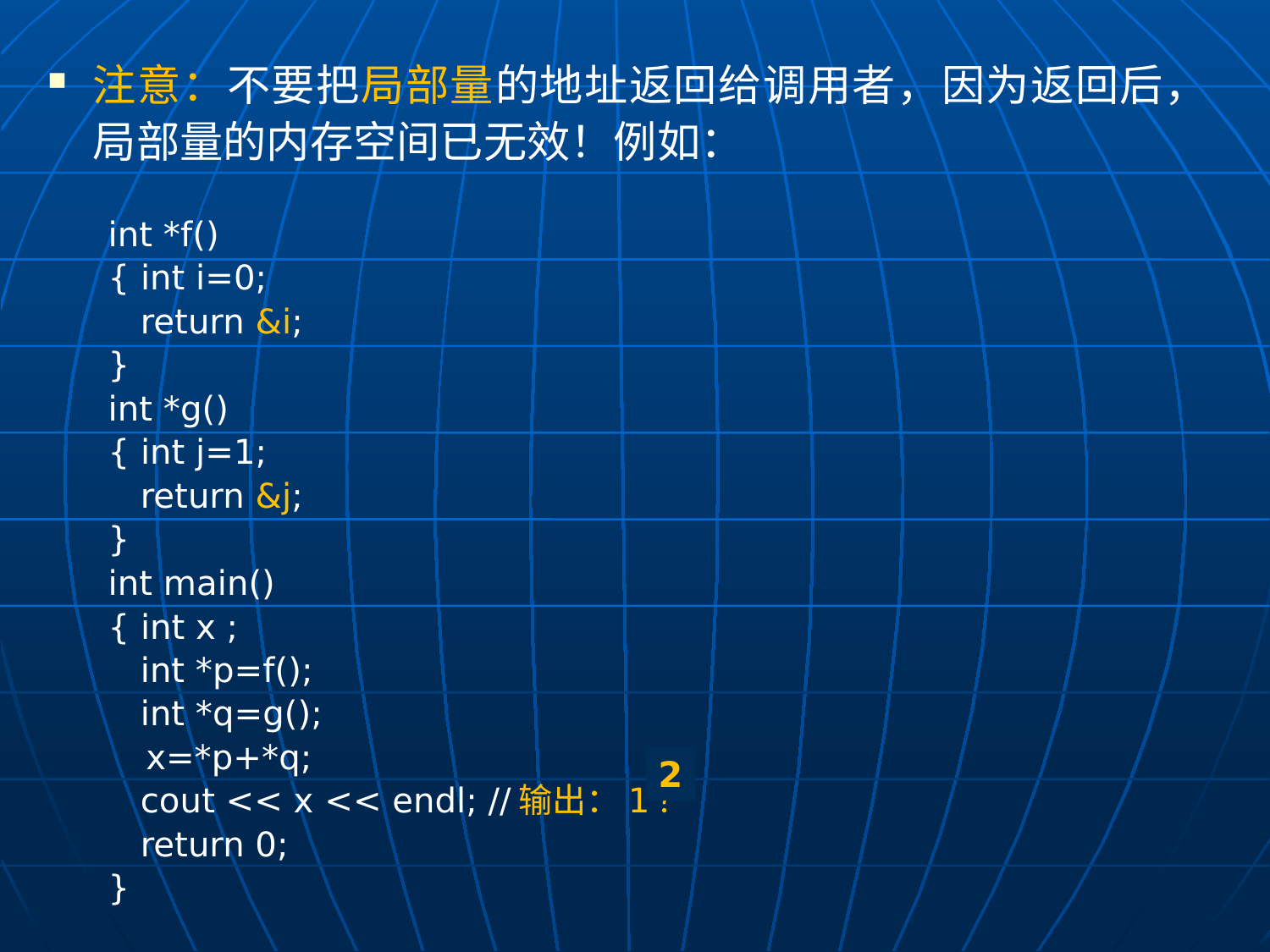

注意：不要把局部量的地址返回给调用者，因为返回后，局部量的内存空间已无效！例如：

int *f()
{ int i=0;
   return &i;
}
int *g()
{ int j=1;
   return &j;
}
int main()
{ int x ;
   int *p=f();
   int *q=g();
	x=*p+*q;
   cout << x << endl; //输出：1？
   return 0;
}
2